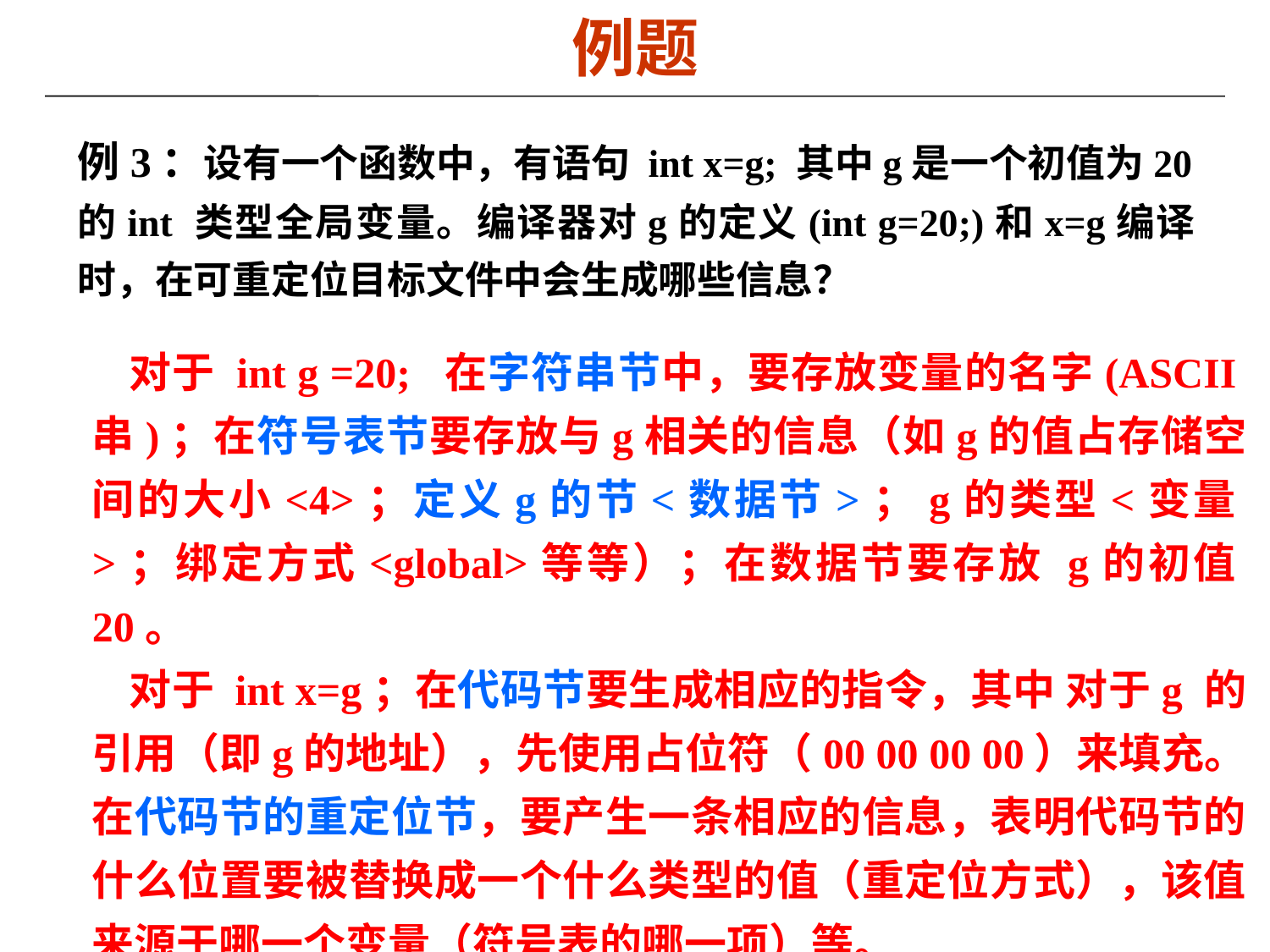

# 例题
例3：设有一个函数中，有语句 int x=g; 其中g是一个初值为20的int 类型全局变量。编译器对g的定义(int g=20;)和x=g编译时，在可重定位目标文件中会生成哪些信息？
对于 int g =20;  在字符串节中，要存放变量的名字(ASCII串)；在符号表节要存放与g相关的信息（如g的值占存储空间的大小<4>；定义g的节<数据节>；g的类型<变量>；绑定方式<global>等等）；在数据节要存放 g的初值20。
对于 int x=g；在代码节要生成相应的指令，其中 对于g 的引用（即g的地址），先使用占位符（00 00 00 00）来填充。在代码节的重定位节，要产生一条相应的信息，表明代码节的什么位置要被替换成一个什么类型的值（重定位方式），该值来源于哪一个变量（符号表的哪一项）等。